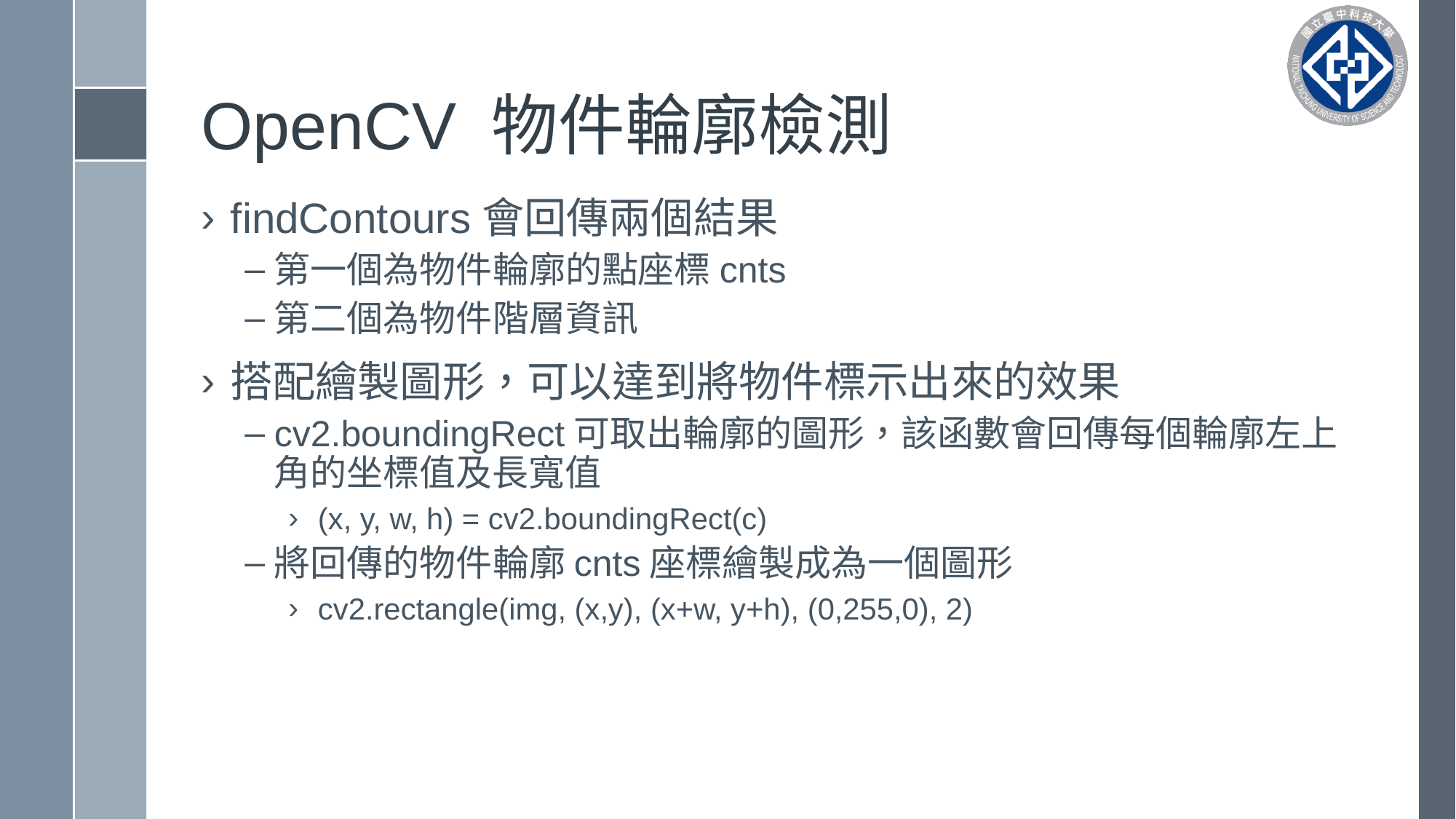

# OpenCV 物件輪廓檢測
findContours會回傳兩個結果
第一個為物件輪廓的點座標cnts
第二個為物件階層資訊
搭配繪製圖形，可以達到將物件標示出來的效果
cv2.boundingRect可取出輪廓的圖形，該函數會回傳每個輪廓左上角的坐標值及長寬值
(x, y, w, h) = cv2.boundingRect(c)
將回傳的物件輪廓cnts座標繪製成為一個圖形
cv2.rectangle(img, (x,y), (x+w, y+h), (0,255,0), 2)